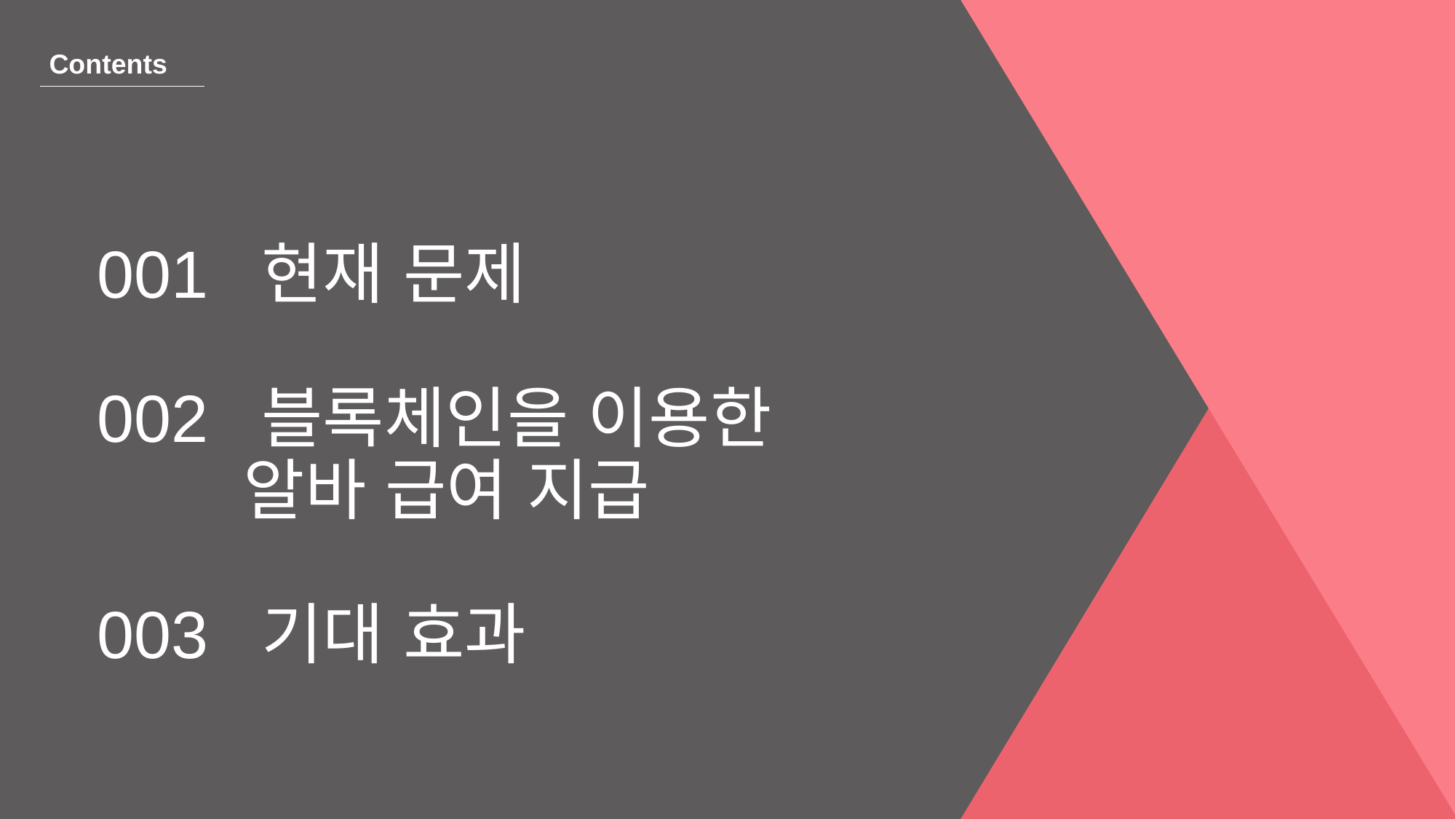

Contents
# 001  현재 문제 002  블록체인을 이용한 알바 급여 지급 003  기대 효과